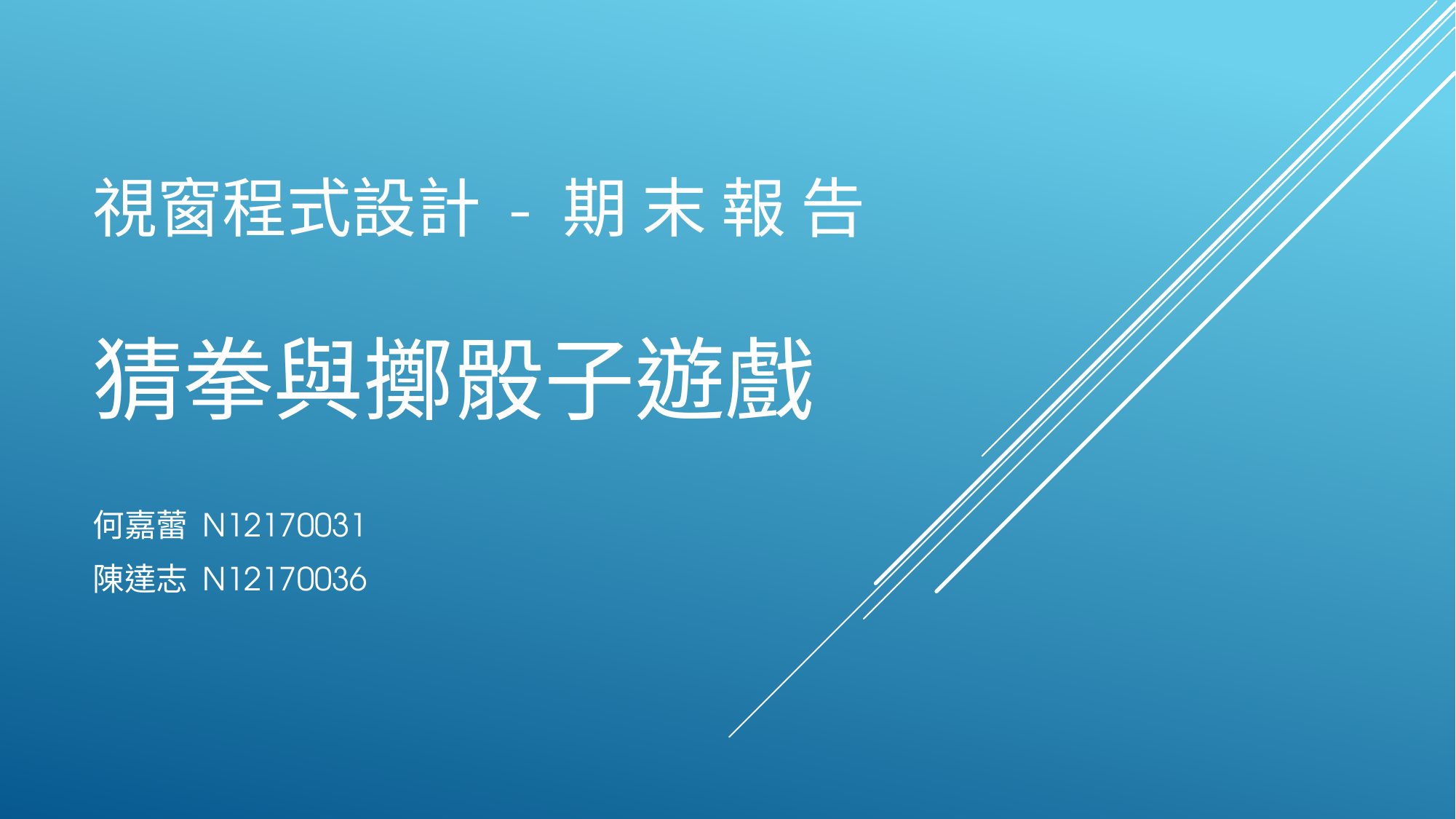

# 視窗程式設計 - 期 末 報 告 猜拳與擲骰子遊戲
何嘉蕾 N12170031
陳達志 N12170036